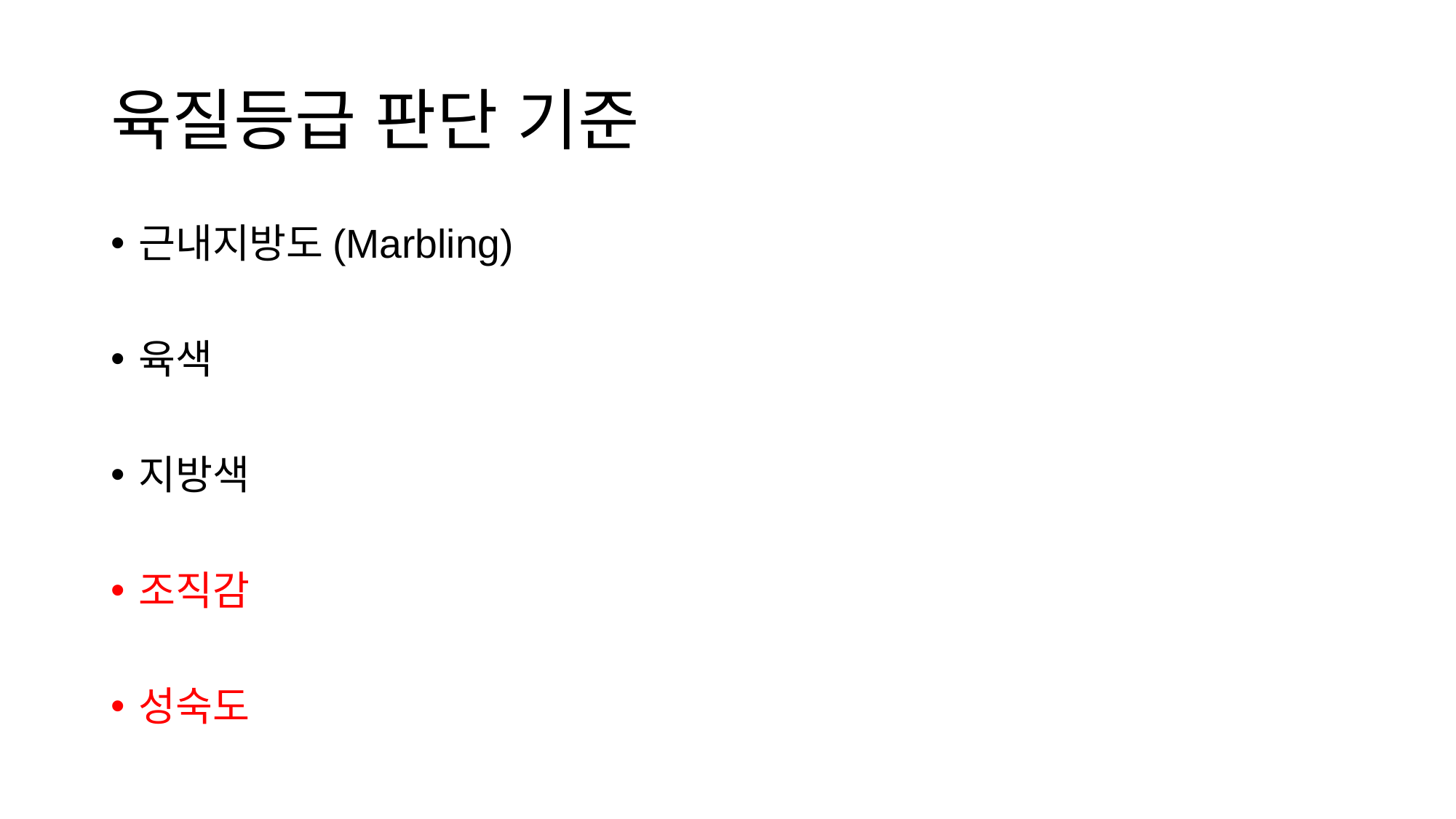

# 육질등급 판단 기준
근내지방도(Marbling)

육색

지방색

조직감

성숙도